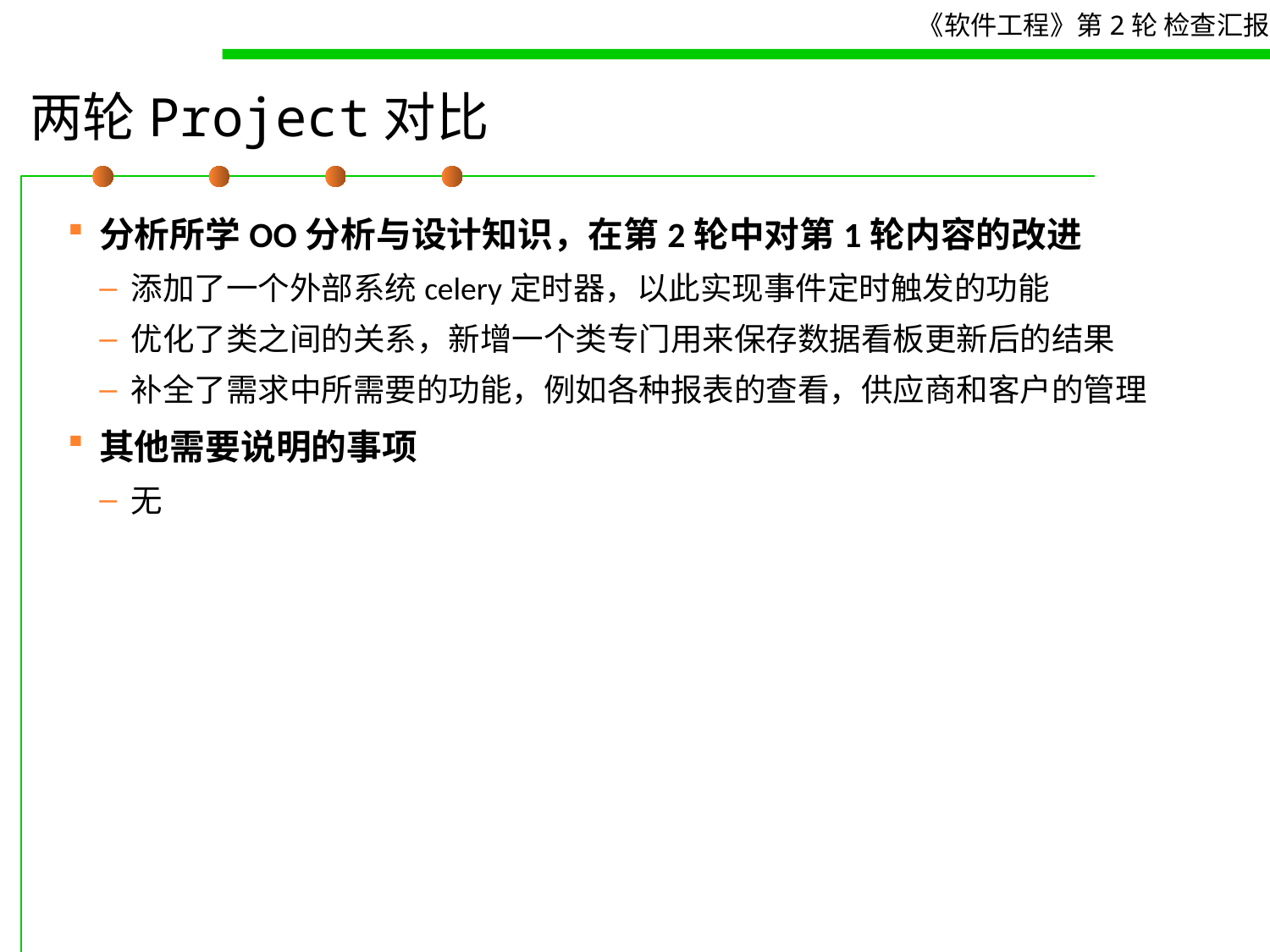

# 两轮Project对比
分析所学OO分析与设计知识，在第2轮中对第1轮内容的改进
添加了一个外部系统celery定时器，以此实现事件定时触发的功能
优化了类之间的关系，新增一个类专门用来保存数据看板更新后的结果
补全了需求中所需要的功能，例如各种报表的查看，供应商和客户的管理
其他需要说明的事项
无